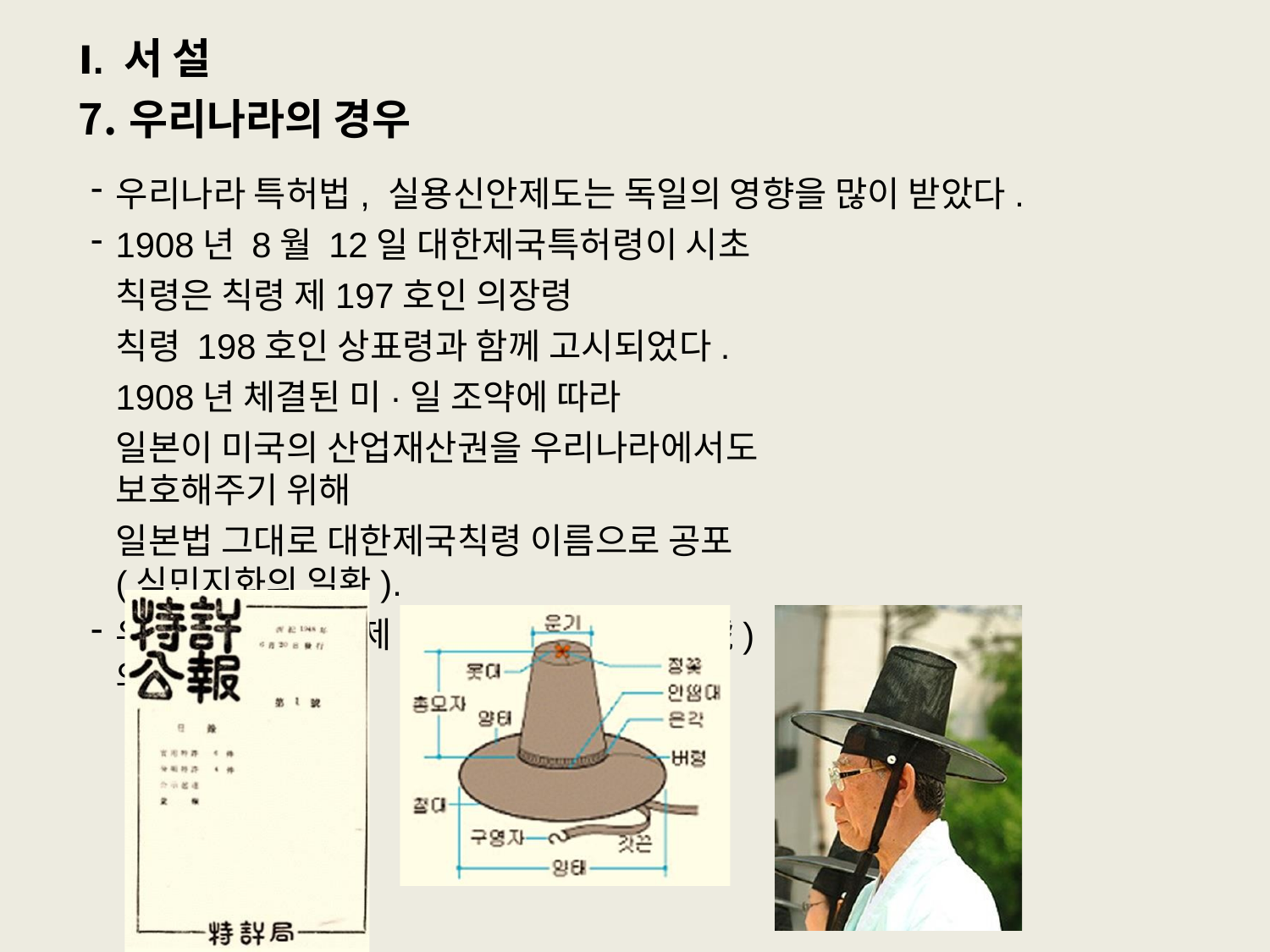

# Ⅰ. 서 설
우리나라의 경우
우리나라 특허법, 실용신안제도는 독일의 영향을 많이 받았다.
1908년 8월 12일 대한제국특허령이 시초  칙령은 칙령 제197호인 의장령
칙령 198호인 상표령과 함께 고시되었다.
1908년 체결된 미·일 조약에 따라
일본이 미국의 산업재산권을 우리나라에서도 보호해주기 위해
일본법 그대로 대한제국칙령 이름으로 공포(식민지화의 일환).
우리나라의 특허 제1호는 정인호(鄭寅琥)의 ｢말총모자｣